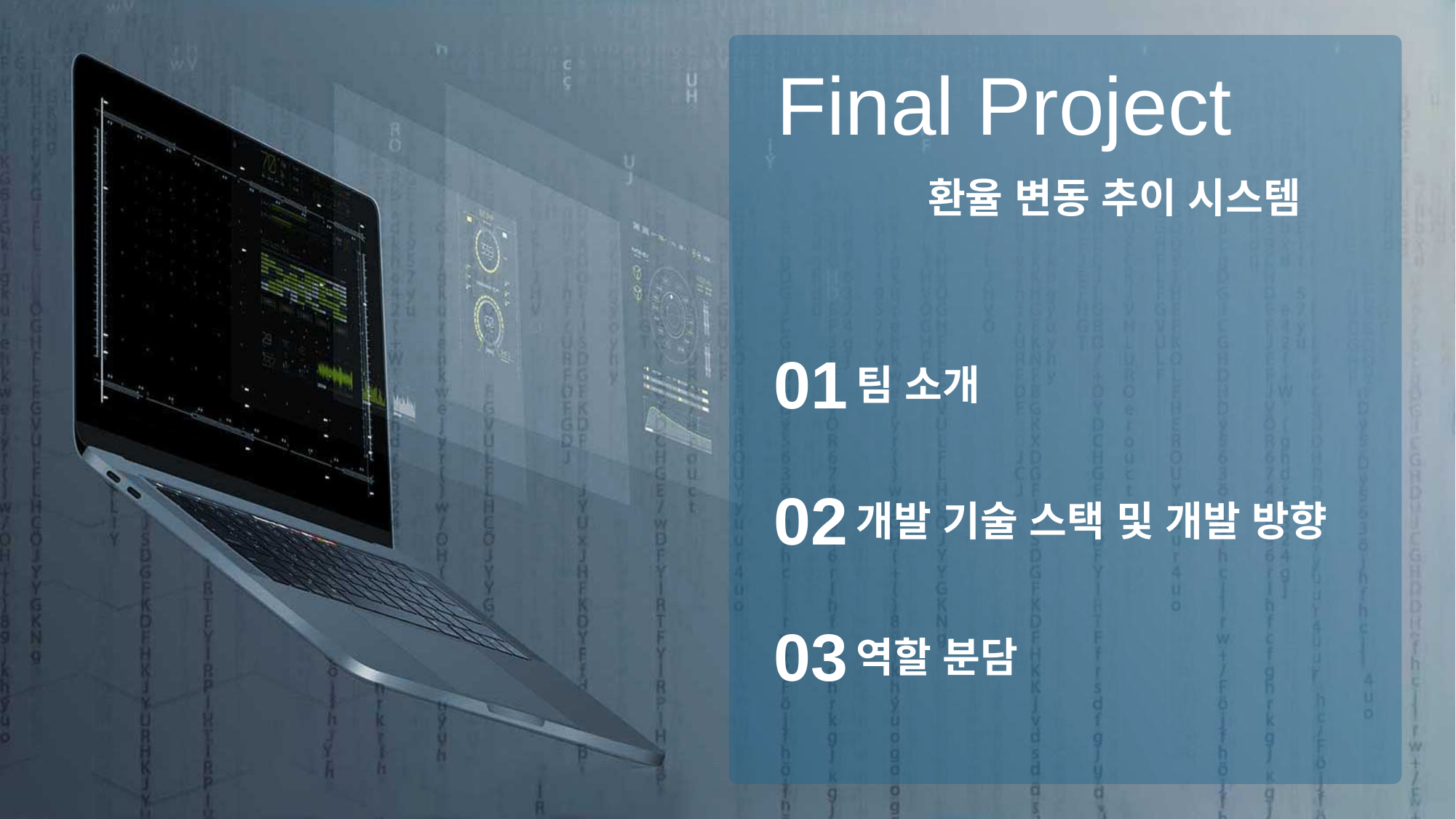

Final Project
환율 변동 추이 시스템
01
팀 소개
02
개발 기술 스택 및 개발 방향
03
역할 분담